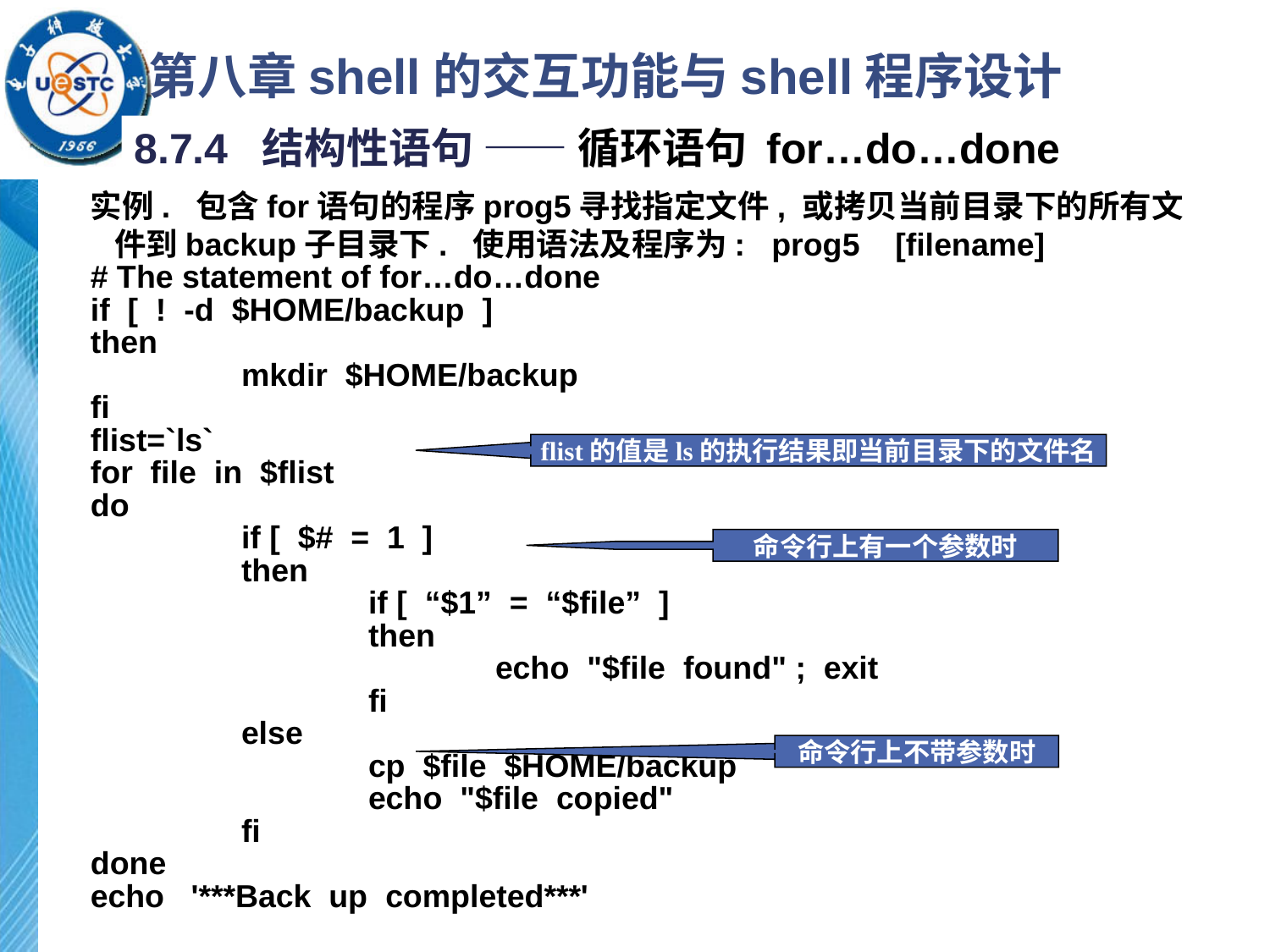

# 第八章shell的交互功能与shell程序设计
8.7.4  结构性语句 —— 循环语句 for…do…done
实例.  包含for语句的程序prog5寻找指定文件, 或拷贝当前目录下的所有文件到backup子目录下.  使用语法及程序为:   prog5    [filename]
# The statement of for…do…done
if  [  !  -d  $HOME/backup  ]
then
		mkdir  $HOME/backup
fi
flist=`ls`
for  file  in  $flist
do
		if [  $#  =  1  ]
		then
			if [  “$1”  =  “$file”  ]
			then
				echo  "$file  found" ;  exit
			fi
		else
			cp  $file  $HOME/backup
			echo  "$file  copied"
		fi
done
echo   '***Back  up  completed***'
flist的值是ls的执行结果即当前目录下的文件名
命令行上有一个参数时
命令行上不带参数时